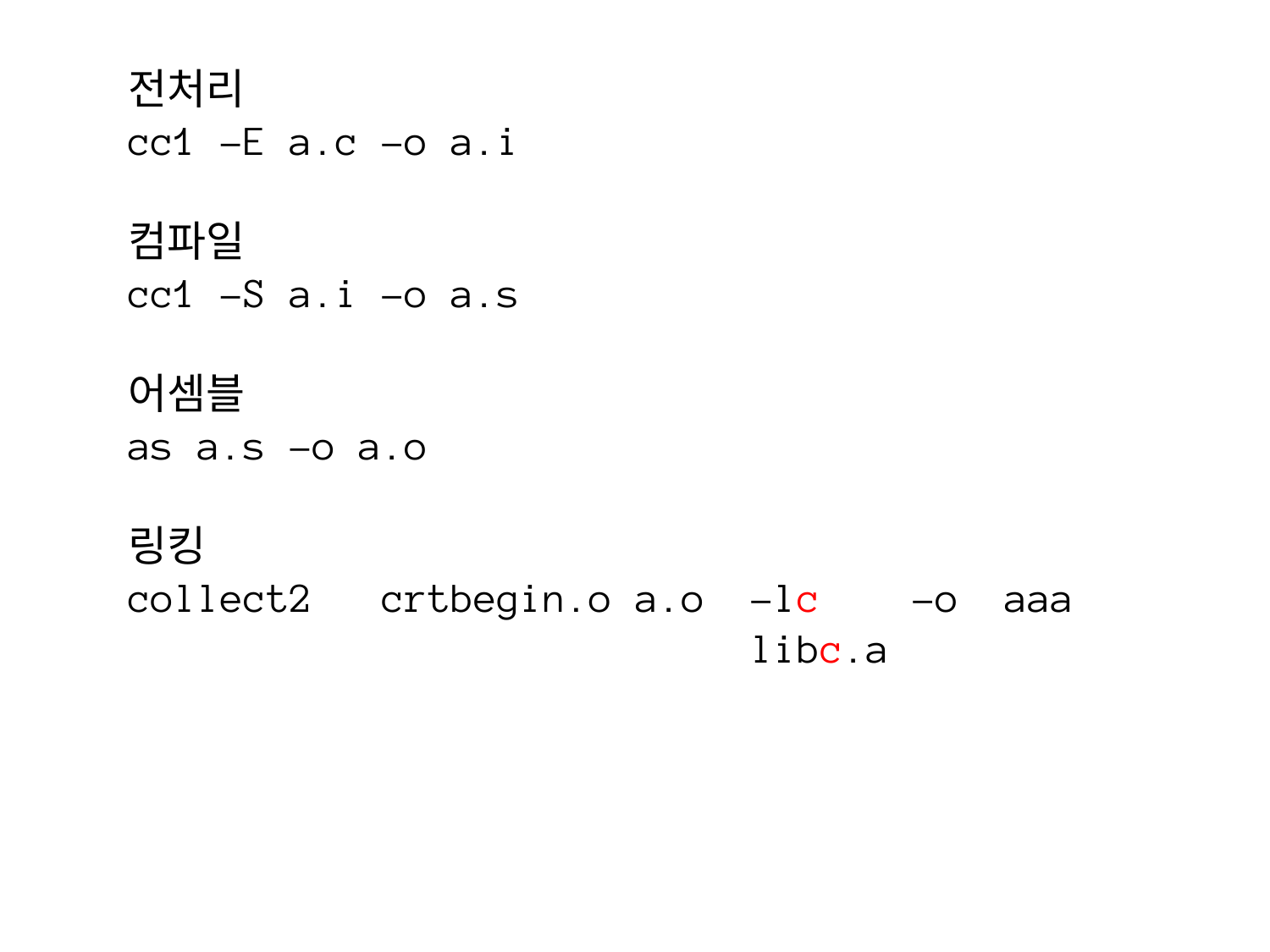

전처리
cc1 -E a.c -o a.i

컴파일
cc1 -S a.i -o a.s

어셈블
as a.s -o a.o

링킹
collect2   crtbegin.o a.o  -lc    -o  aaa
                           libc.a